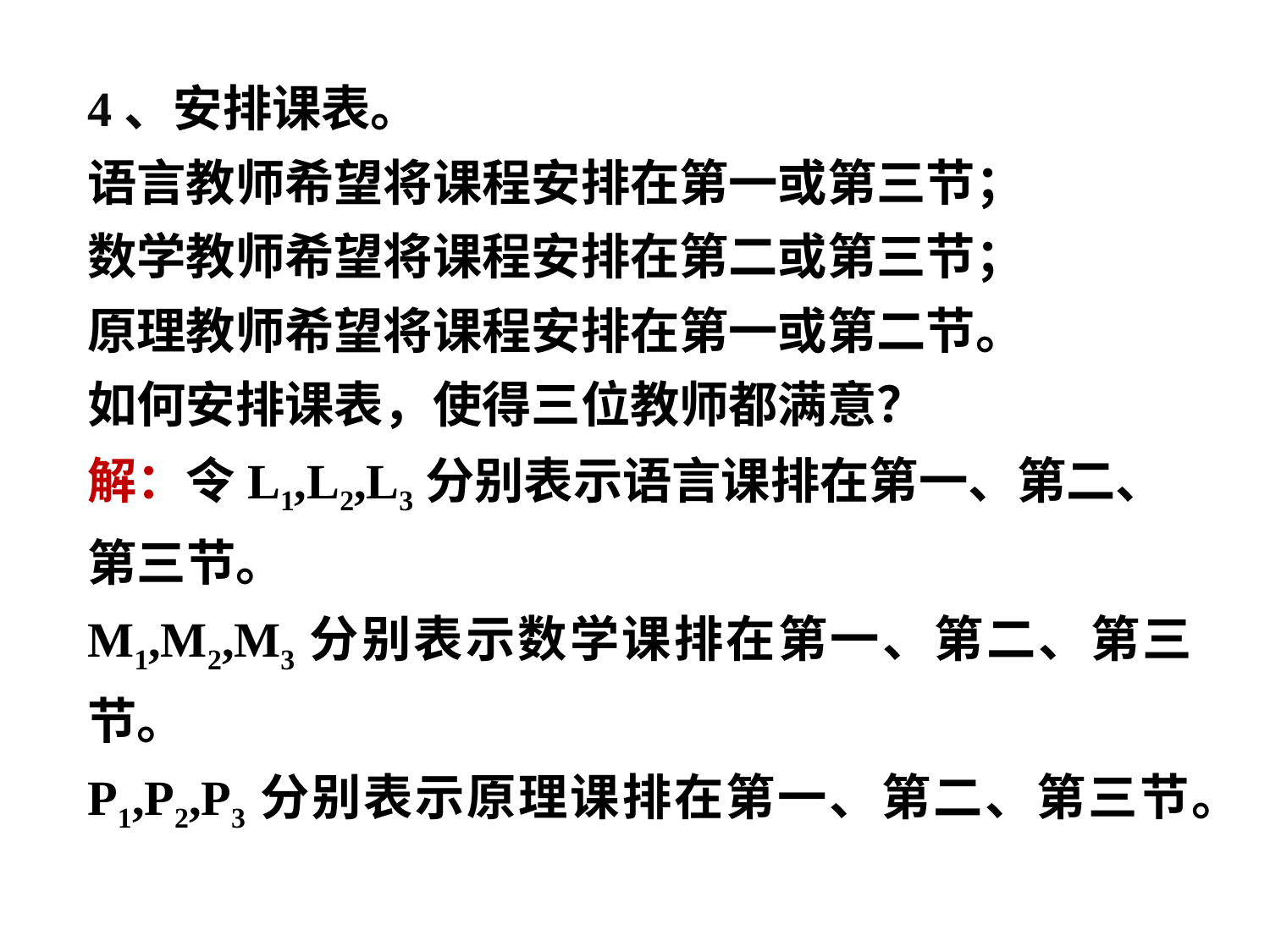

4、安排课表。
语言教师希望将课程安排在第一或第三节；
数学教师希望将课程安排在第二或第三节；
原理教师希望将课程安排在第一或第二节。
如何安排课表，使得三位教师都满意？
解：令L1,L2,L3分别表示语言课排在第一、第二、
第三节。
M1,M2,M3分别表示数学课排在第一、第二、第三节。
P1,P2,P3分别表示原理课排在第一、第二、第三节。